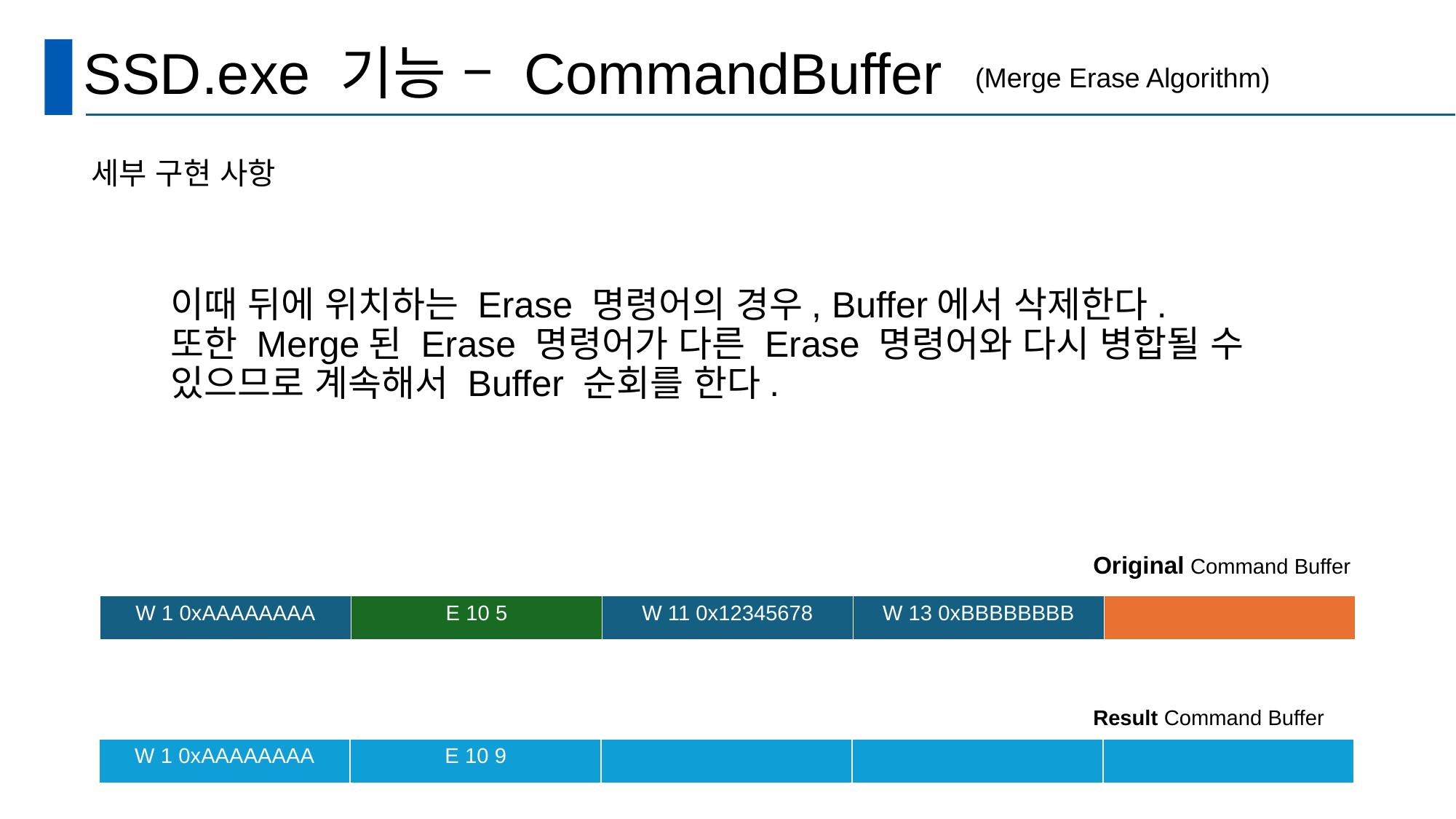

# SSD.exe 기능 – CommandBuffer
(Merge Erase Algorithm)
세부 구현 사항
이때 뒤에 위치하는 Erase 명령어의 경우, Buffer에서 삭제한다.
또한 Merge된 Erase 명령어가 다른 Erase 명령어와 다시 병합될 수 있으므로 계속해서 Buffer 순회를 한다.

Original Command Buffer
| W 1 0xAAAAAAAA | E 10 5 | W 11 0x12345678 | W 13 0xBBBBBBBB |  |
| --- | --- | --- | --- | --- |
Result Command Buffer
| W 1 0xAAAAAAAA | E 10 9 |  |  |  |
| --- | --- | --- | --- | --- |